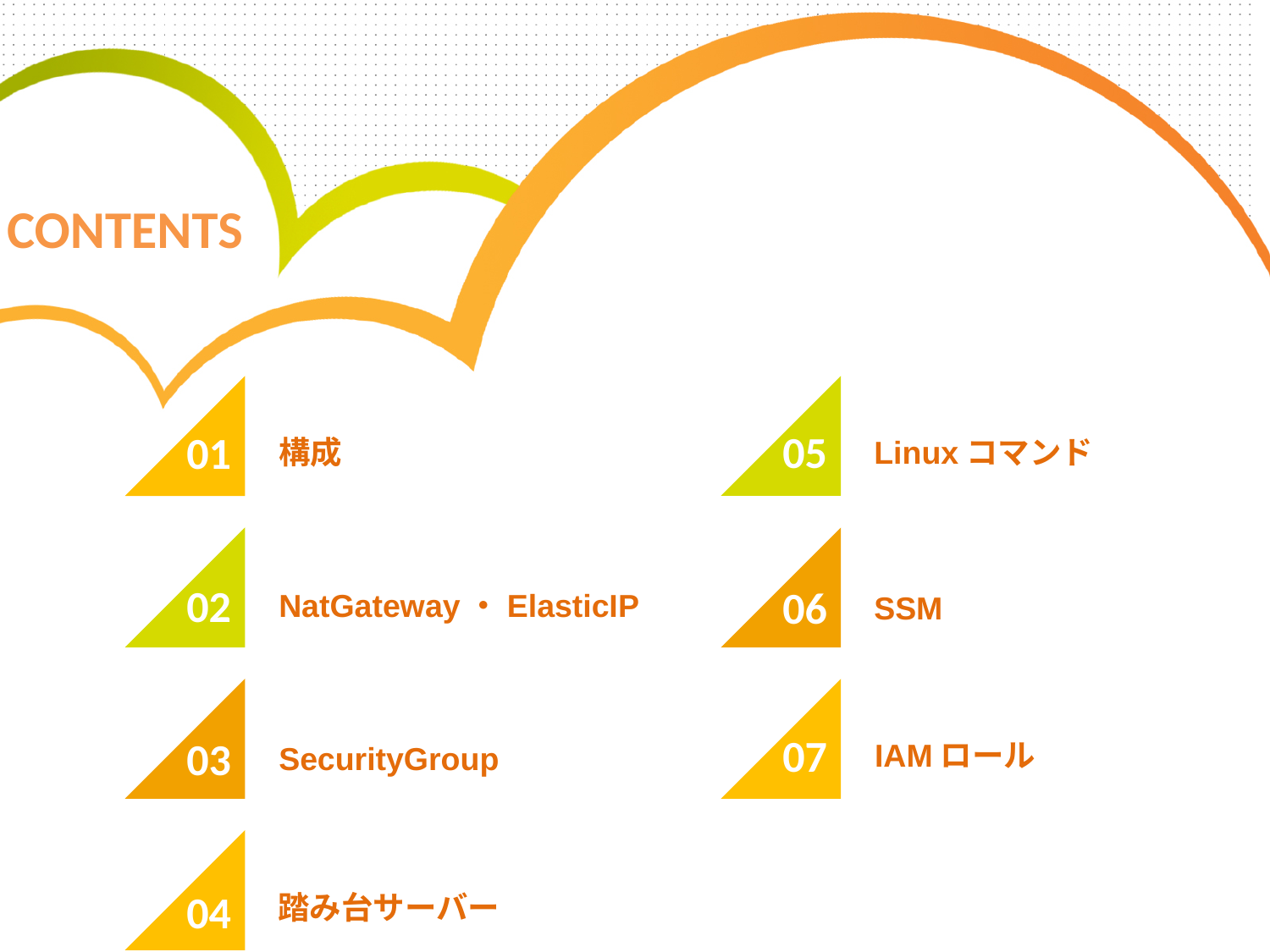

CONTENTS

05

01
構成
Linuxコマンド

02

06
NatGateway・ElasticIP
SSM

03

07
IAMロール
SecurityGroup

04
踏み台サーバー